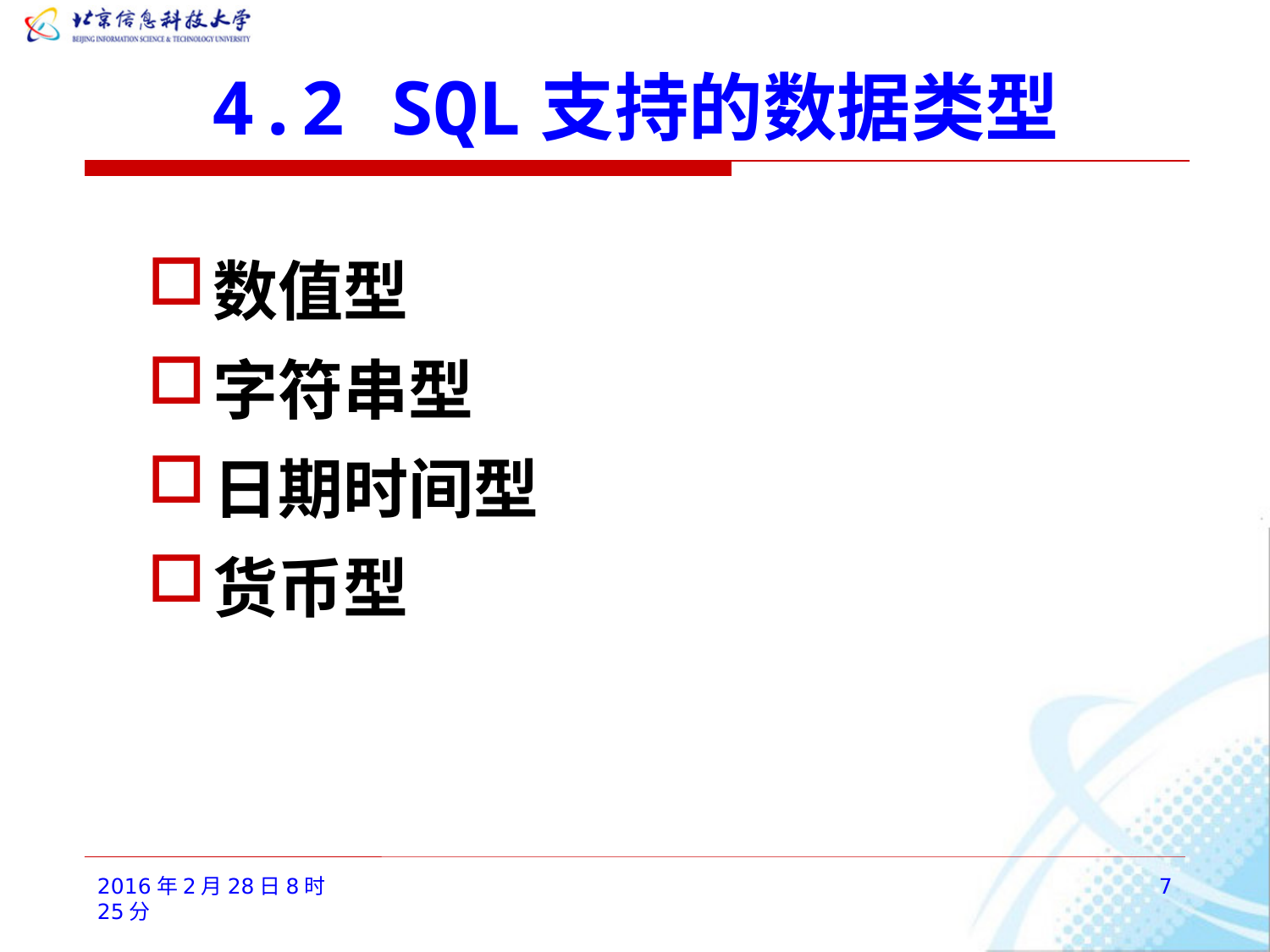

# 4.2 SQL支持的数据类型
数值型
字符串型
日期时间型
货币型
2016年2月28日8时25分
7